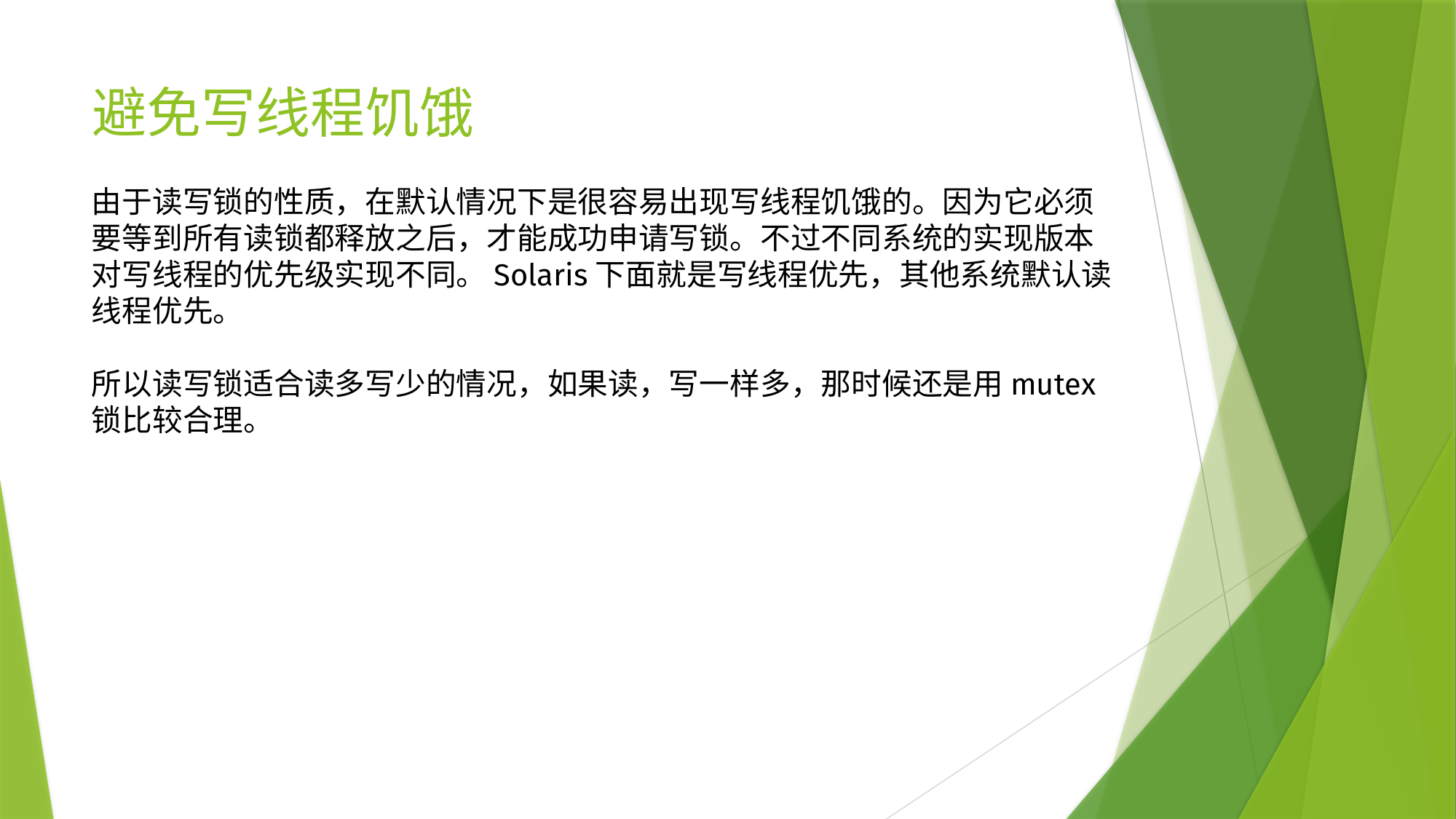

# 避免写线程饥饿
由于读写锁的性质，在默认情况下是很容易出现写线程饥饿的。因为它必须要等到所有读锁都释放之后，才能成功申请写锁。不过不同系统的实现版本对写线程的优先级实现不同。Solaris下面就是写线程优先，其他系统默认读线程优先。

所以读写锁适合读多写少的情况，如果读，写一样多，那时候还是用mutex锁比较合理。